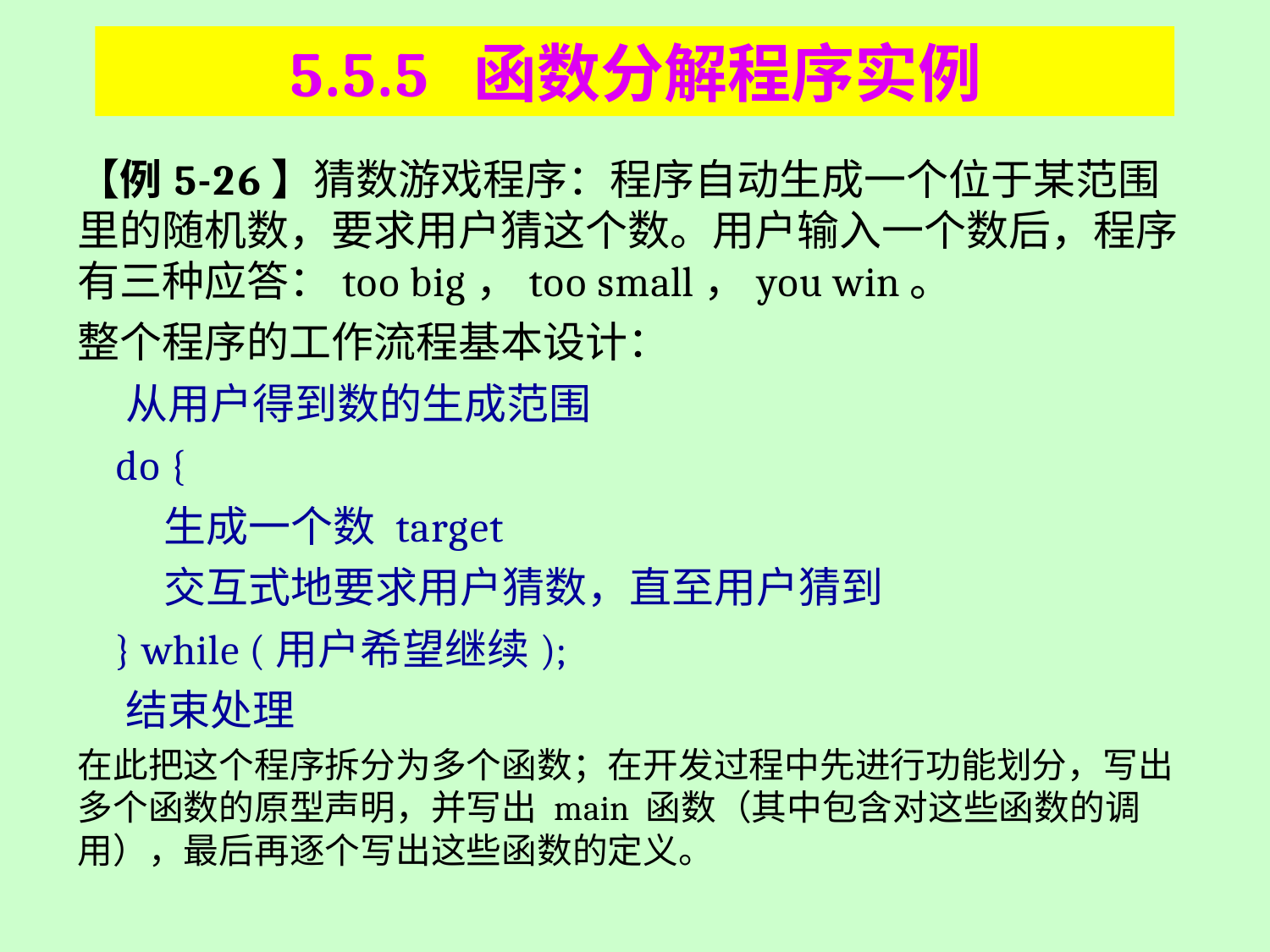

# 5.5.5  函数分解程序实例
【例5-26】猜数游戏程序：程序自动生成一个位于某范围里的随机数，要求用户猜这个数。用户输入一个数后，程序有三种应答：too big，too small，you win。
整个程序的工作流程基本设计：
    从用户得到数的生成范围
    do {
        生成一个数 target
        交互式地要求用户猜数，直至用户猜到
    } while (用户希望继续);
    结束处理
在此把这个程序拆分为多个函数；在开发过程中先进行功能划分，写出多个函数的原型声明，并写出 main 函数（其中包含对这些函数的调用），最后再逐个写出这些函数的定义。
42